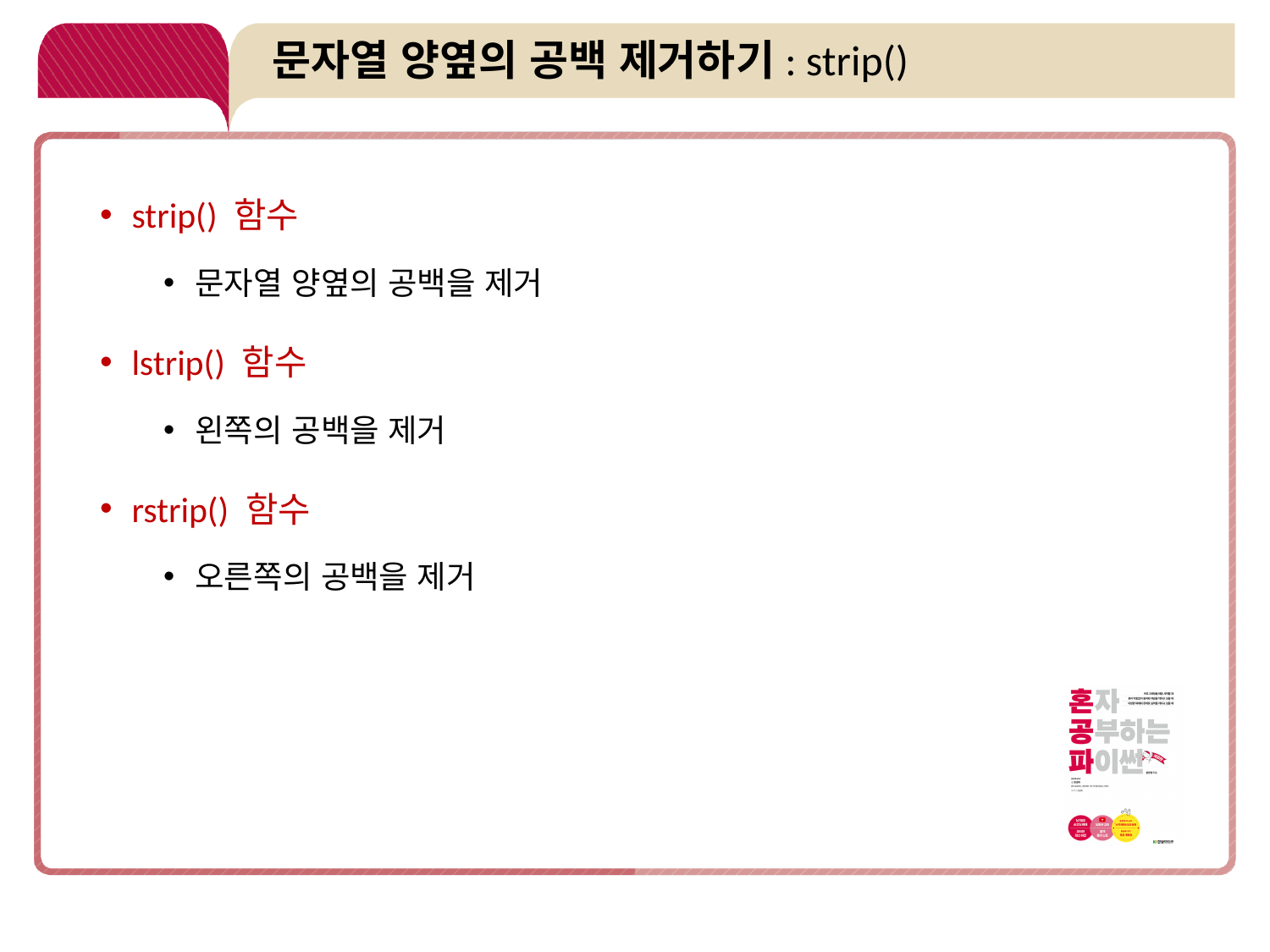

# 문자열 양옆의 공백 제거하기: strip()
strip() 함수
문자열 양옆의 공백을 제거
lstrip() 함수
왼쪽의 공백을 제거
rstrip() 함수
오른쪽의 공백을 제거